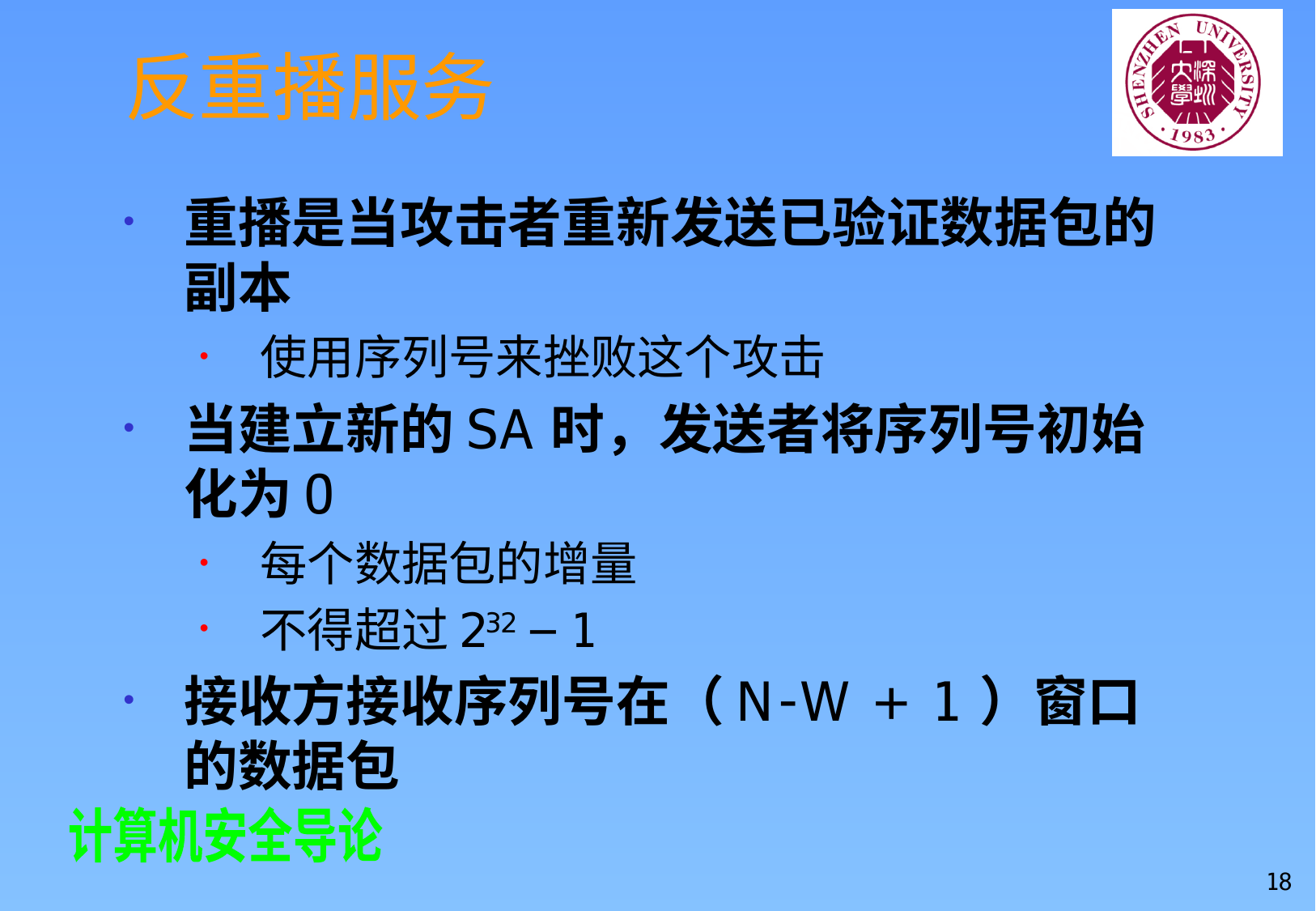

# 反重播服务
重播是当攻击者重新发送已验证数据包的副本
使用序列号来挫败这个攻击
当建立新的SA时，发送者将序列号初始化为0
每个数据包的增量
不得超过232 – 1
接收方接收序列号在（N-W + 1）窗口的数据包
18